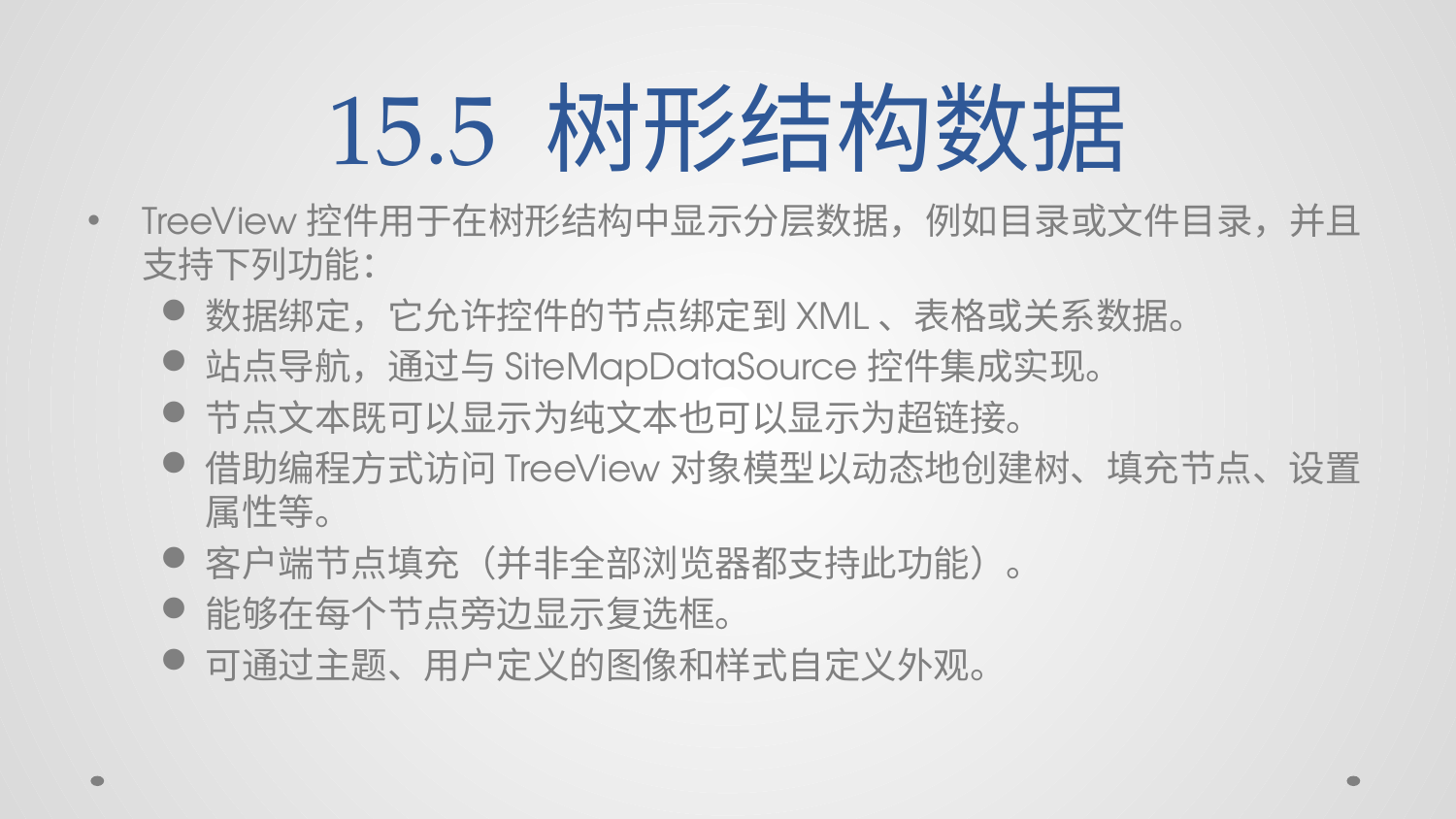

# 15.5 树形结构数据
TreeView控件用于在树形结构中显示分层数据，例如目录或文件目录，并且支持下列功能：
数据绑定，它允许控件的节点绑定到XML、表格或关系数据。
站点导航，通过与SiteMapDataSource控件集成实现。
节点文本既可以显示为纯文本也可以显示为超链接。
借助编程方式访问TreeView对象模型以动态地创建树、填充节点、设置属性等。
客户端节点填充（并非全部浏览器都支持此功能）。
能够在每个节点旁边显示复选框。
可通过主题、用户定义的图像和样式自定义外观。